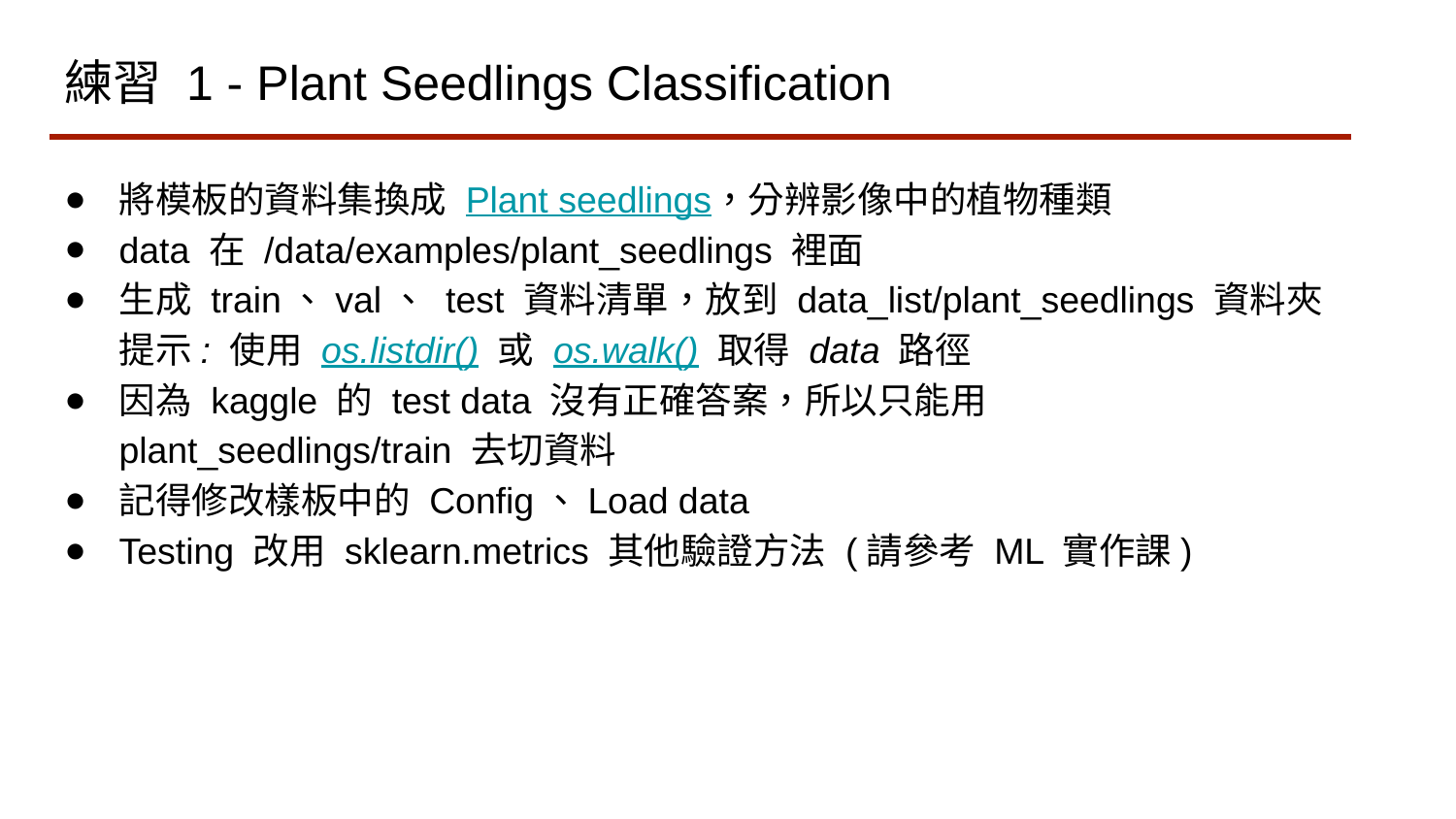

# 練習 1 - Plant Seedlings Classification
將模板的資料集換成 Plant seedlings，分辨影像中的植物種類
data 在 /data/examples/plant_seedlings 裡面
生成 train、val、 test 資料清單，放到 data_list/plant_seedlings 資料夾
提示: 使用 os.listdir() 或 os.walk() 取得 data 路徑
因為 kaggle 的 test data 沒有正確答案，所以只能用 plant_seedlings/train 去切資料
記得修改樣板中的 Config、Load data
Testing 改用 sklearn.metrics 其他驗證方法 (請參考 ML 實作課)